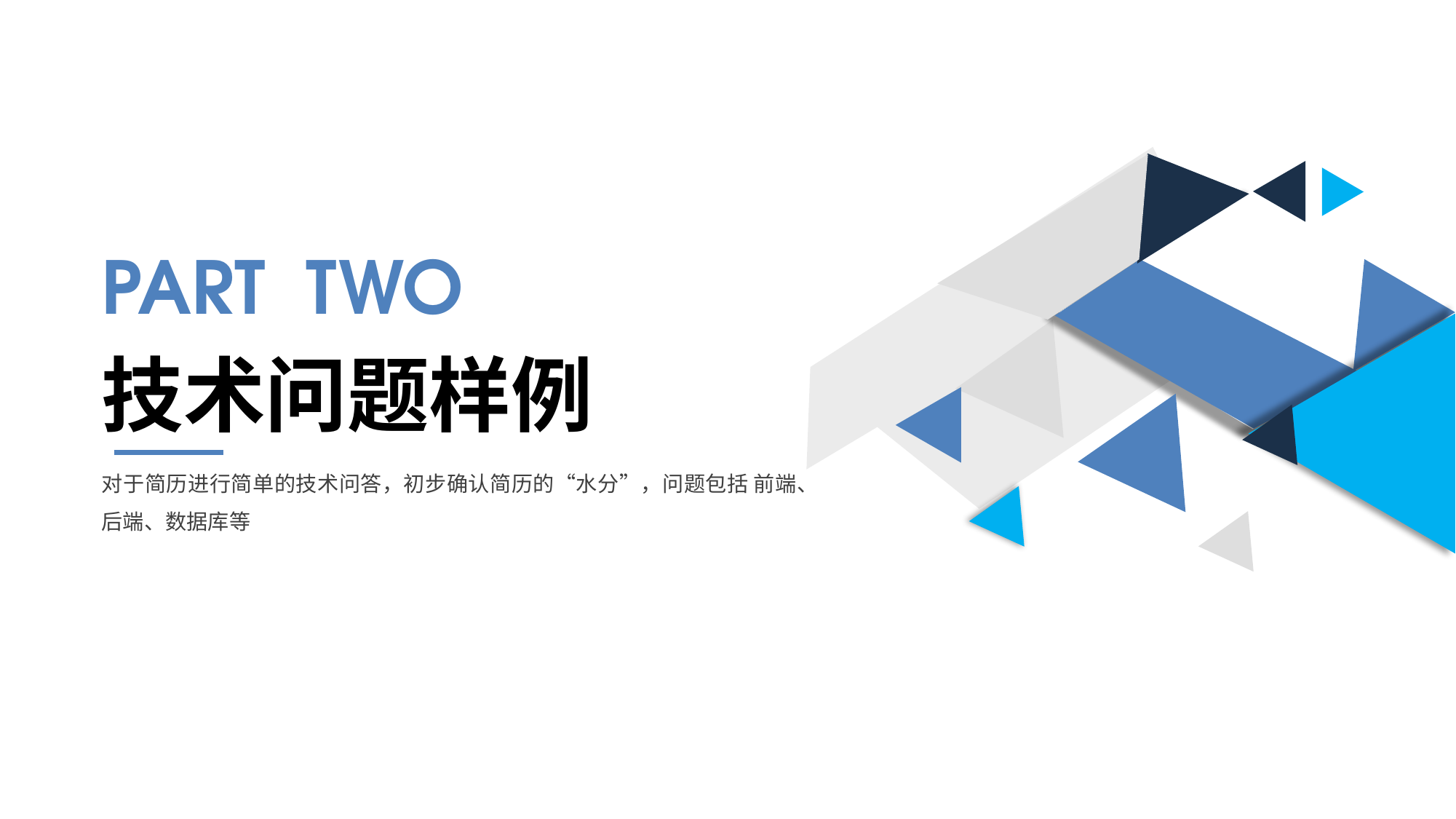

PART  TWO

技术问题样例

对于简历进行简单的技术问答，初步确认简历的“水分”，问题包括 前端、后端、数据库等